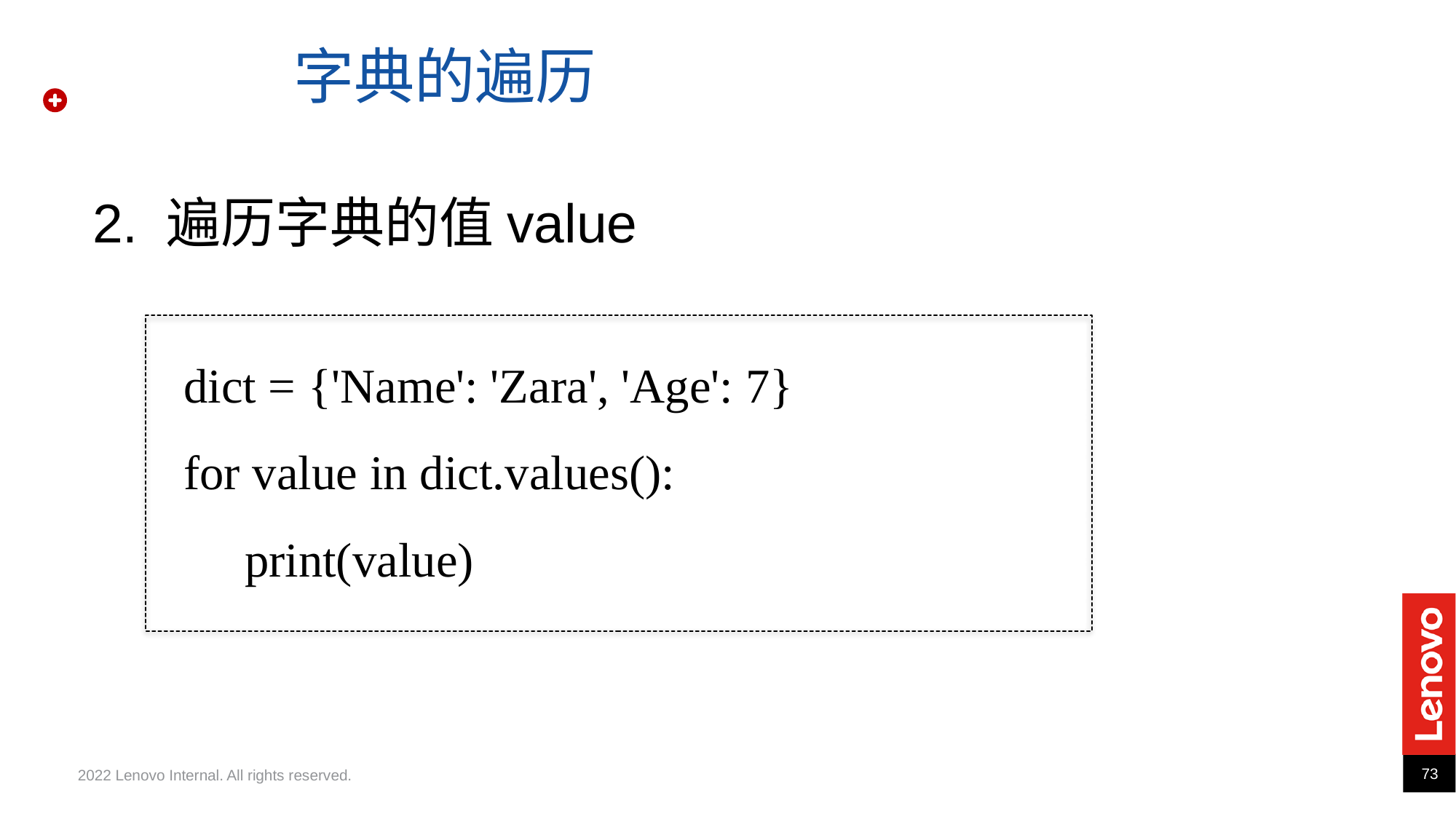

字典的遍历
2. 遍历字典的值value

dict = {'Name': 'Zara', 'Age': 7}
for value in dict.values():
     print(value)